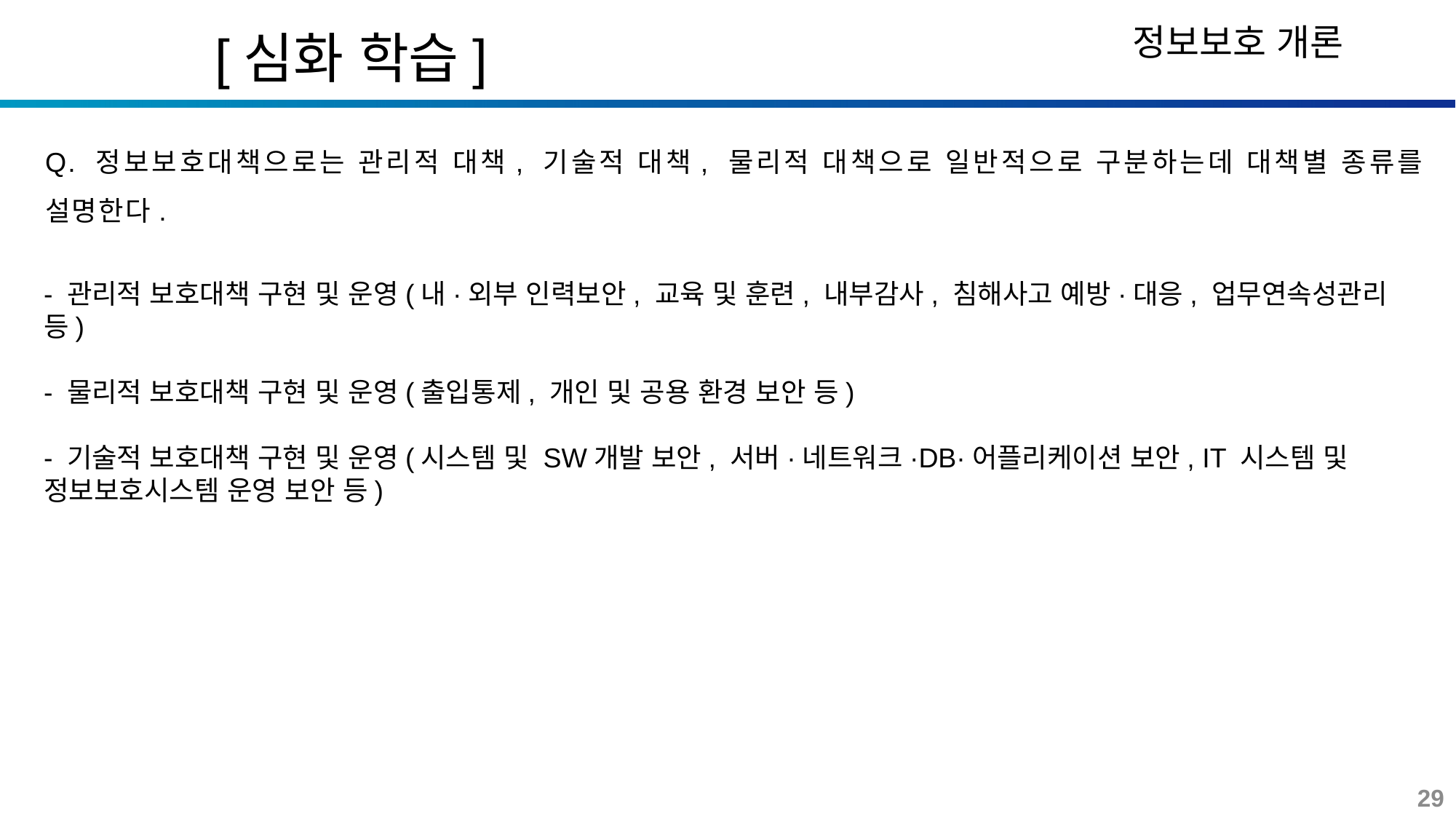

[심화 학습]
Q. 정보보호대책으로는 관리적 대책, 기술적 대책, 물리적 대책으로 일반적으로 구분하는데 대책별 종류를 설명한다.

- 관리적 보호대책 구현 및 운영(내·외부 인력보안, 교육 및 훈련, 내부감사, 침해사고 예방·대응, 업무연속성관리 등)

- 물리적 보호대책 구현 및 운영(출입통제, 개인 및 공용 환경 보안 등)

- 기술적 보호대책 구현 및 운영(시스템 및 SW개발 보안, 서버·네트워크·DB·어플리케이션 보안, IT 시스템 및 정보보호시스템 운영 보안 등)

29